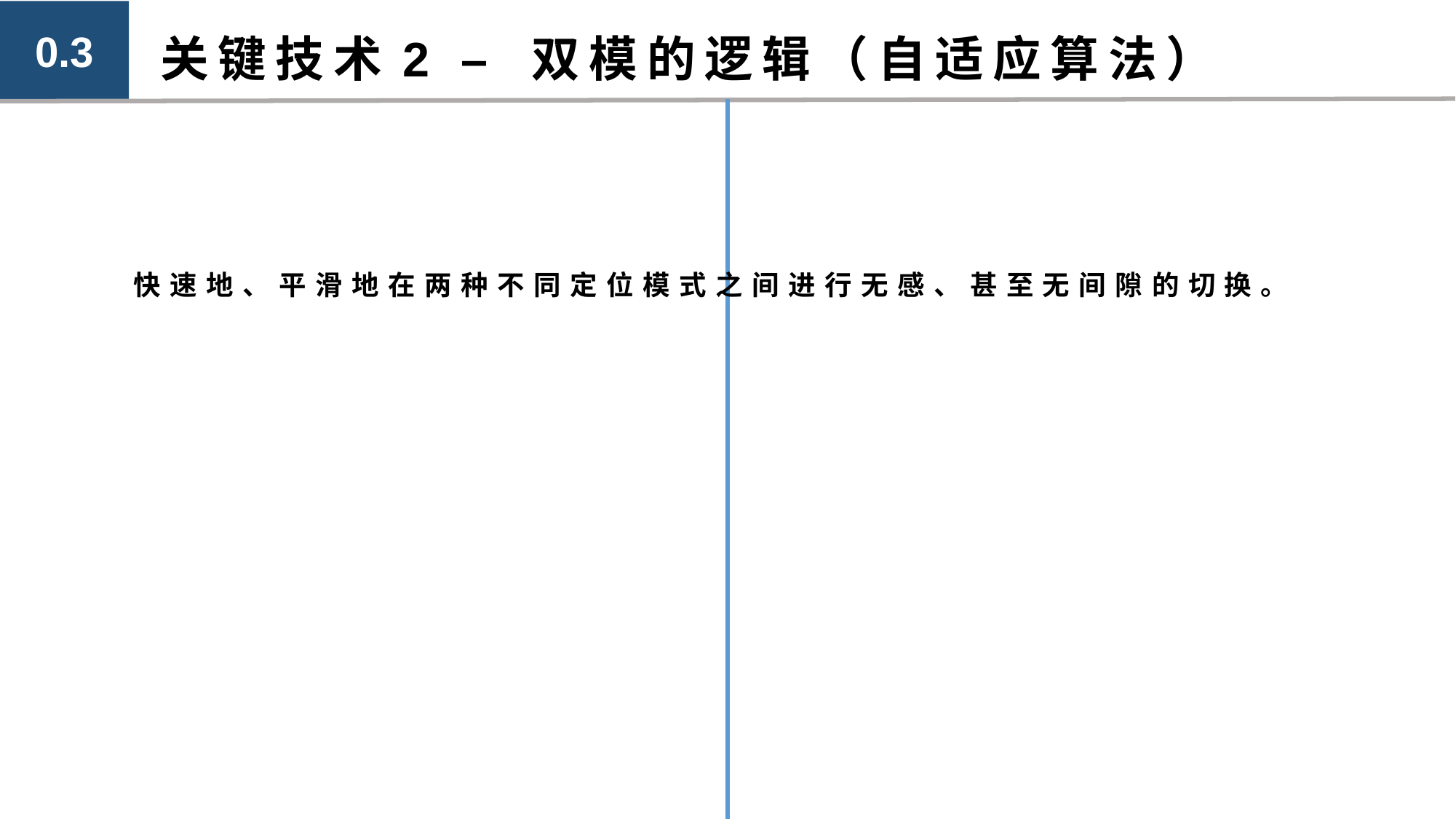

0.3
关键技术2 – 双模的逻辑（自适应算法）
快速地、平滑地在两种不同定位模式之间进行无感、甚至无间隙的切换。